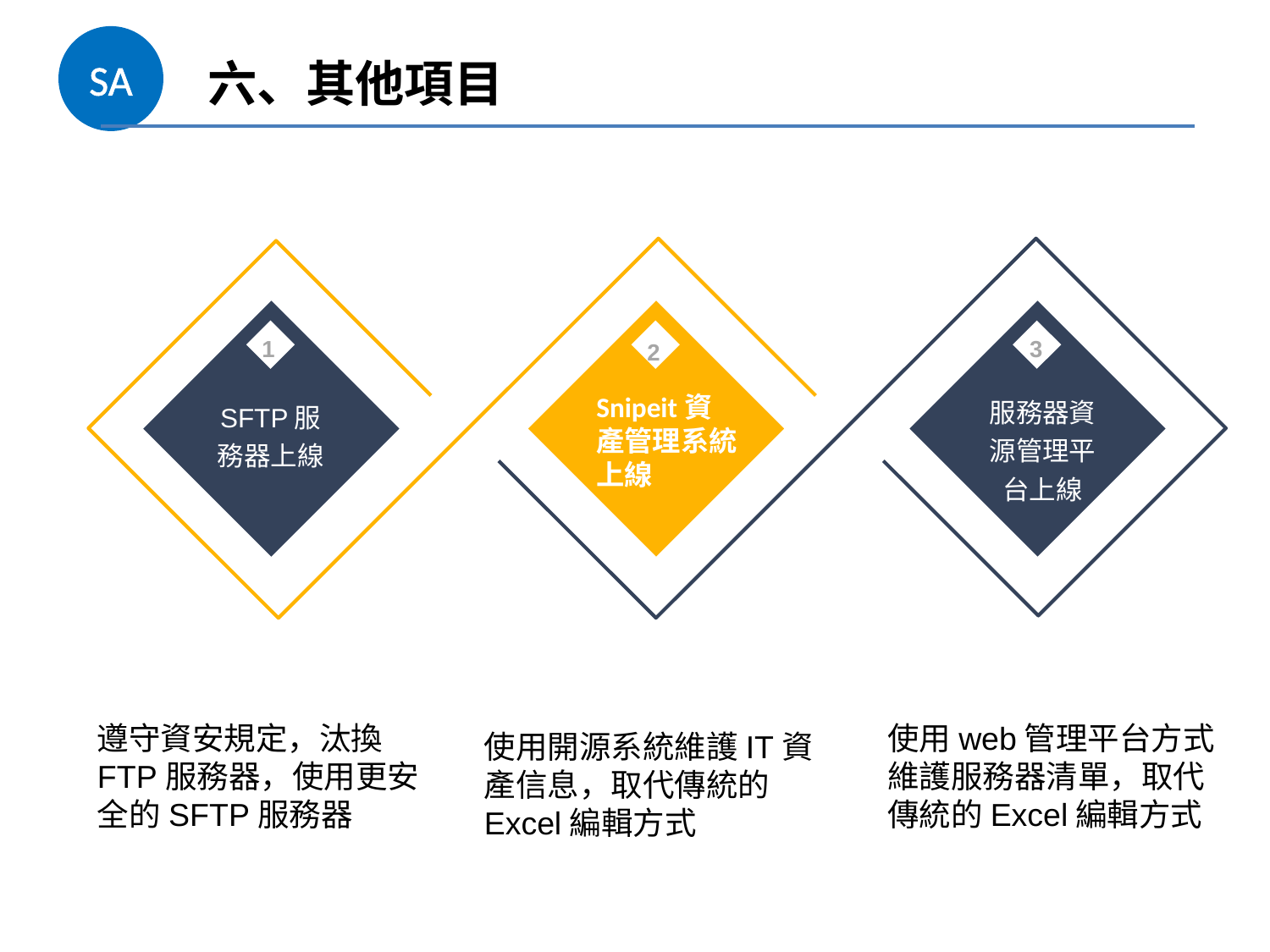

SA
六、其他項目

1
3
2

Snipeit資產管理系統上線
服務器資源管理平台上線
SFTP服務器上線
點擊添加文本
點擊添加文本
點擊添加文本
遵守資安規定，汰換FTP服務器，使用更安全的SFTP服務器
使用web管理平台方式維護服務器清單，取代傳統的Excel編輯方式

使用開源系統維護IT資產信息，取代傳統的Excel編輯方式
點擊添加文本